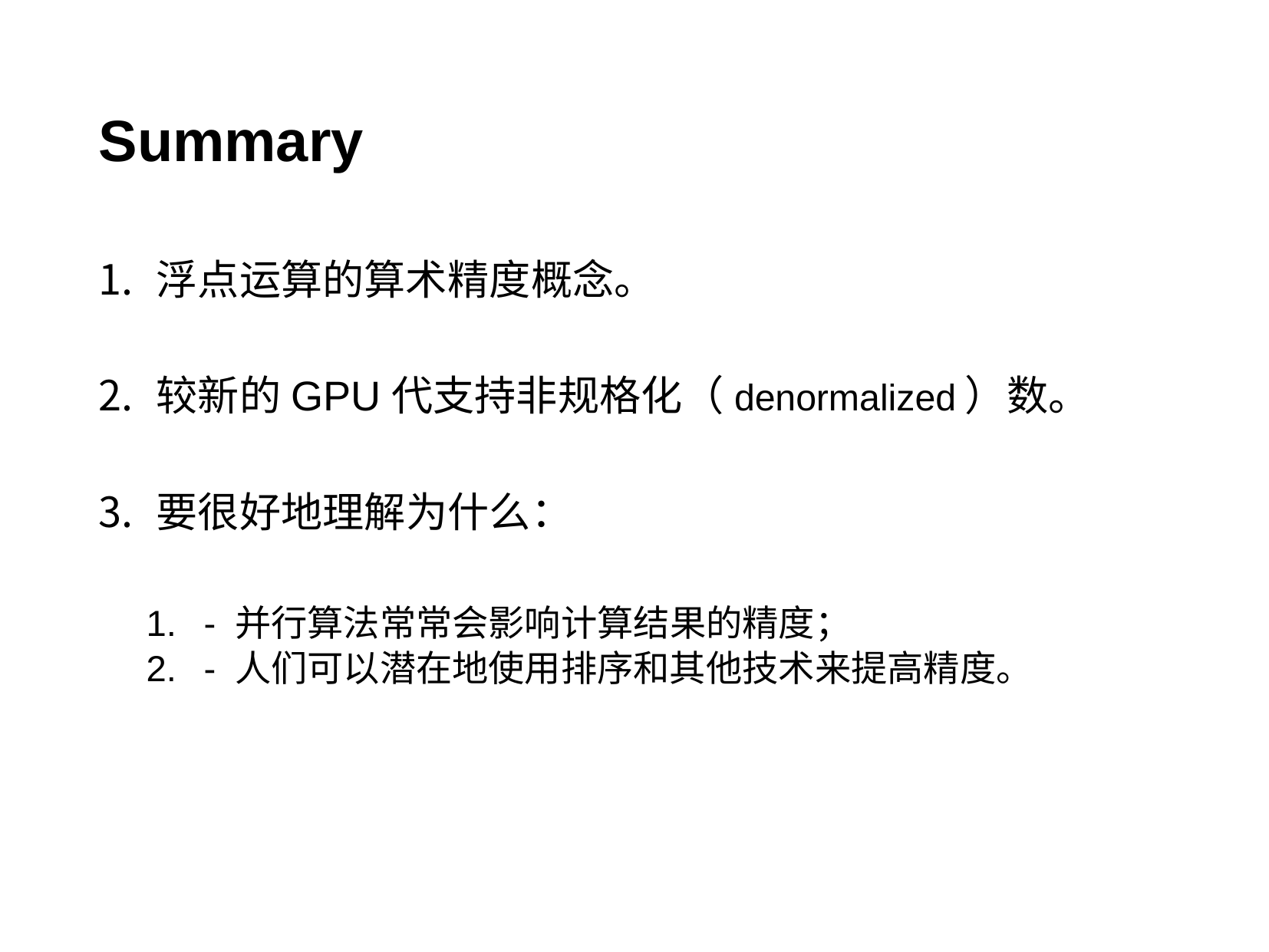

# Summary
浮点运算的算术精度概念。

较新的GPU代支持非规格化（denormalized）数。

要很好地理解为什么：

- 并行算法常常会影响计算结果的精度；
- 人们可以潜在地使用排序和其他技术来提高精度。